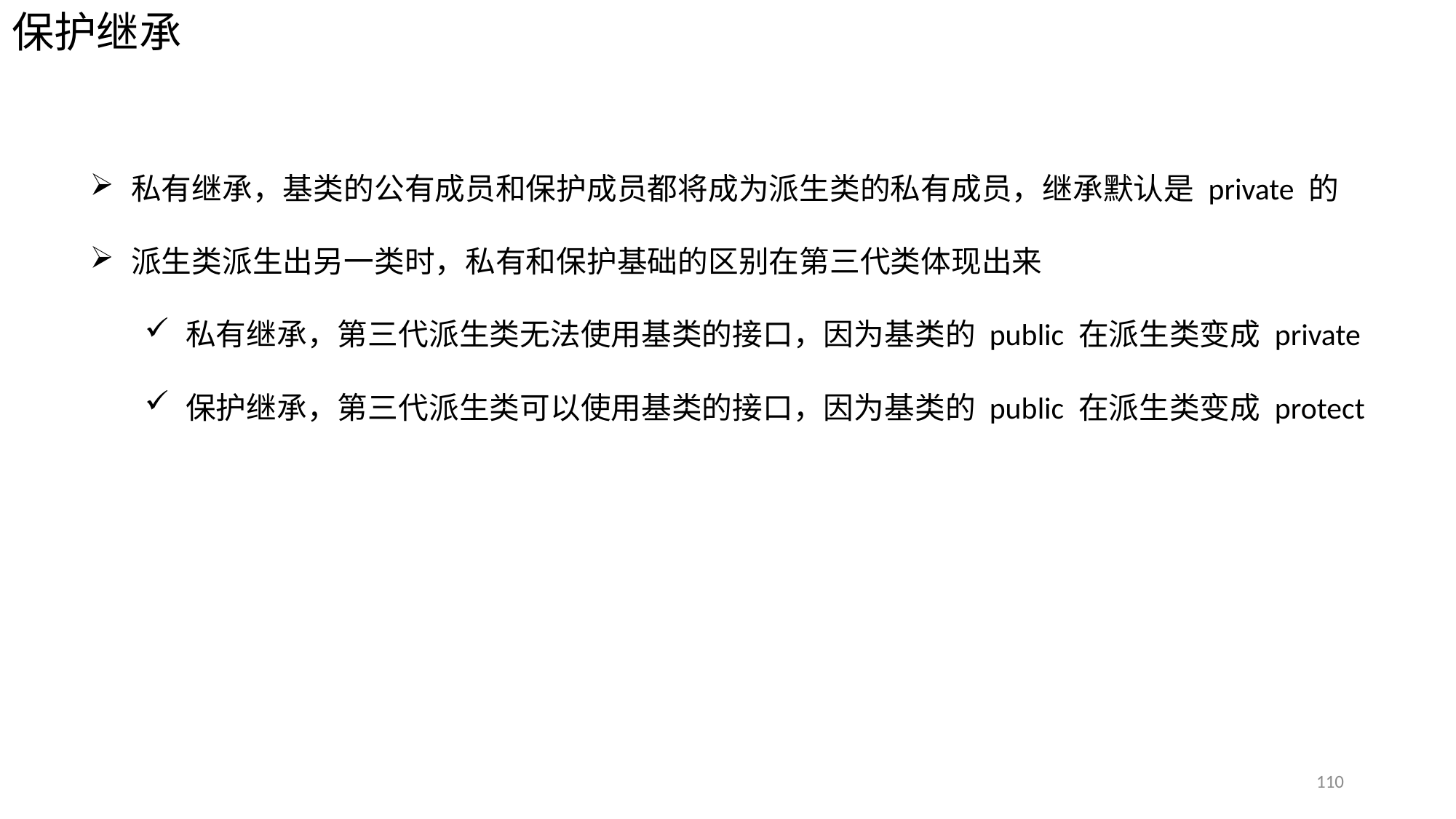

保护继承
私有继承，基类的公有成员和保护成员都将成为派生类的私有成员，继承默认是 private 的

派生类派生出另一类时，私有和保护基础的区别在第三代类体现出来

私有继承，第三代派生类无法使用基类的接口，因为基类的 public 在派生类变成 private

保护继承，第三代派生类可以使用基类的接口，因为基类的 public 在派生类变成 protect
110